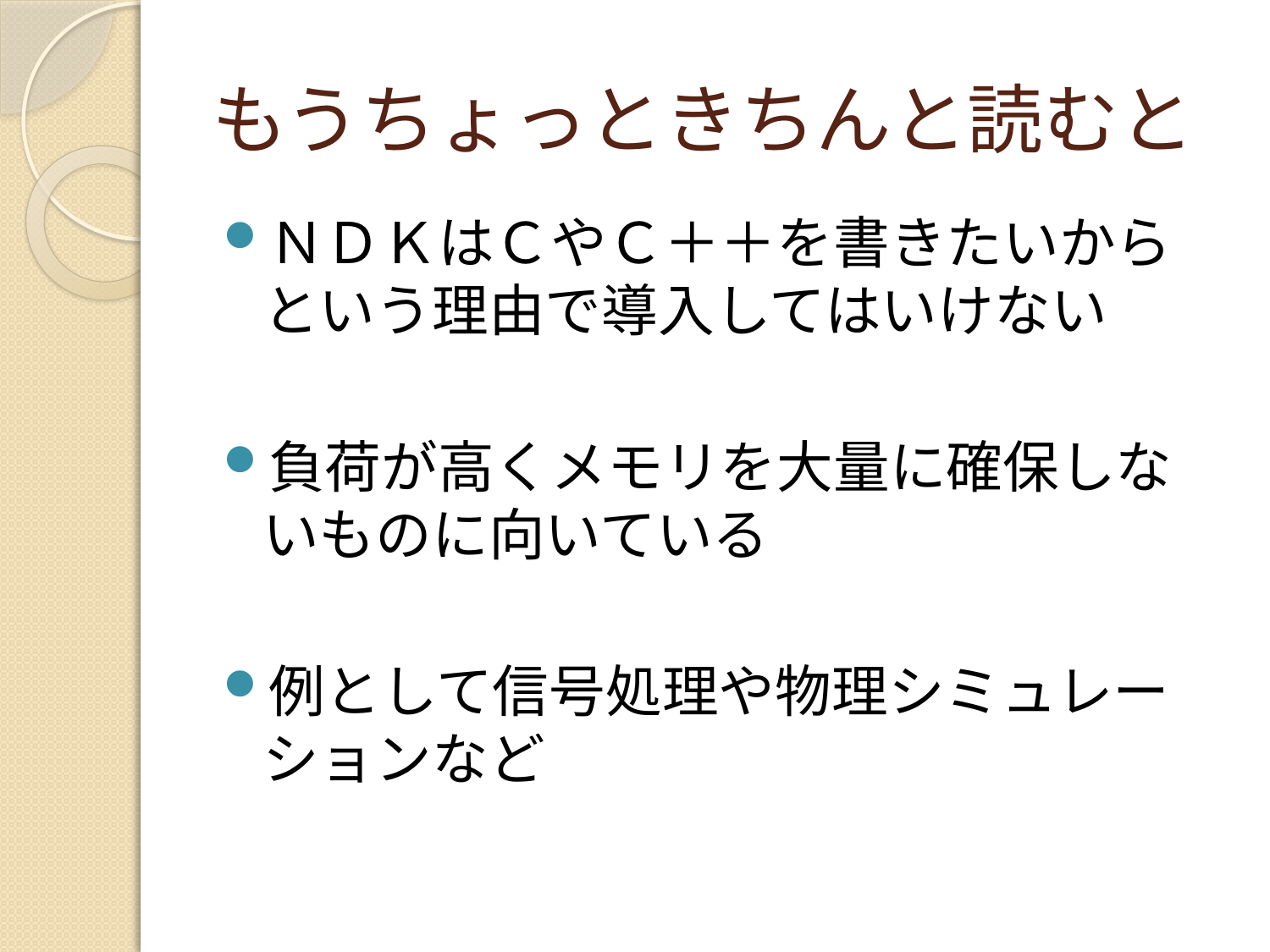

# もうちょっときちんと読むと
ＮＤＫはＣやＣ＋＋を書きたいからという理由で導入してはいけない

負荷が高くメモリを大量に確保しないものに向いている

例として信号処理や物理シミュレーションなど